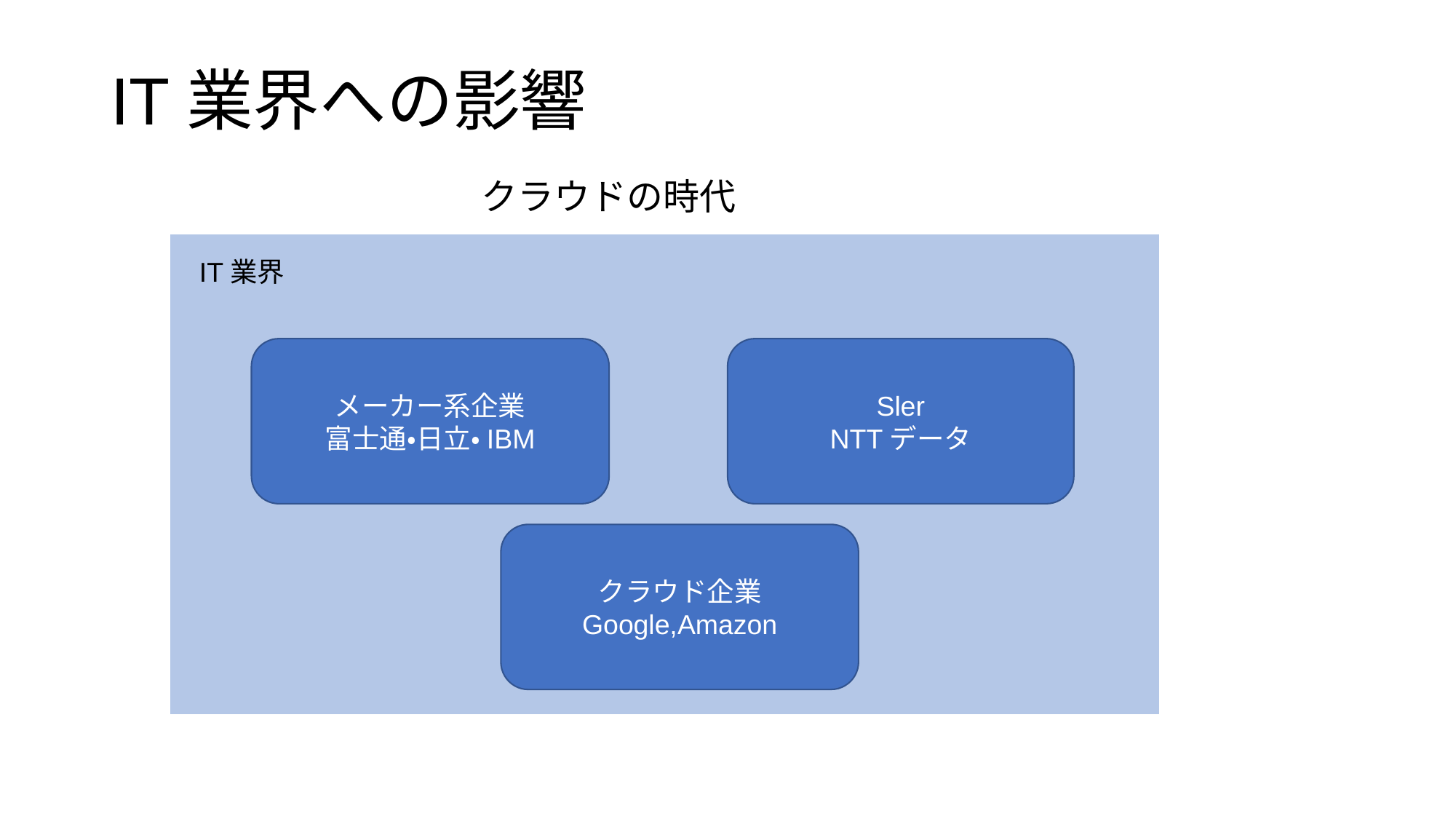

# IT業界への影響
クラウドの時代

IT業界
Sler
NTTデータ
メーカー系企業
富士通・日立・IBM
クラウド企業
Google,Amazon